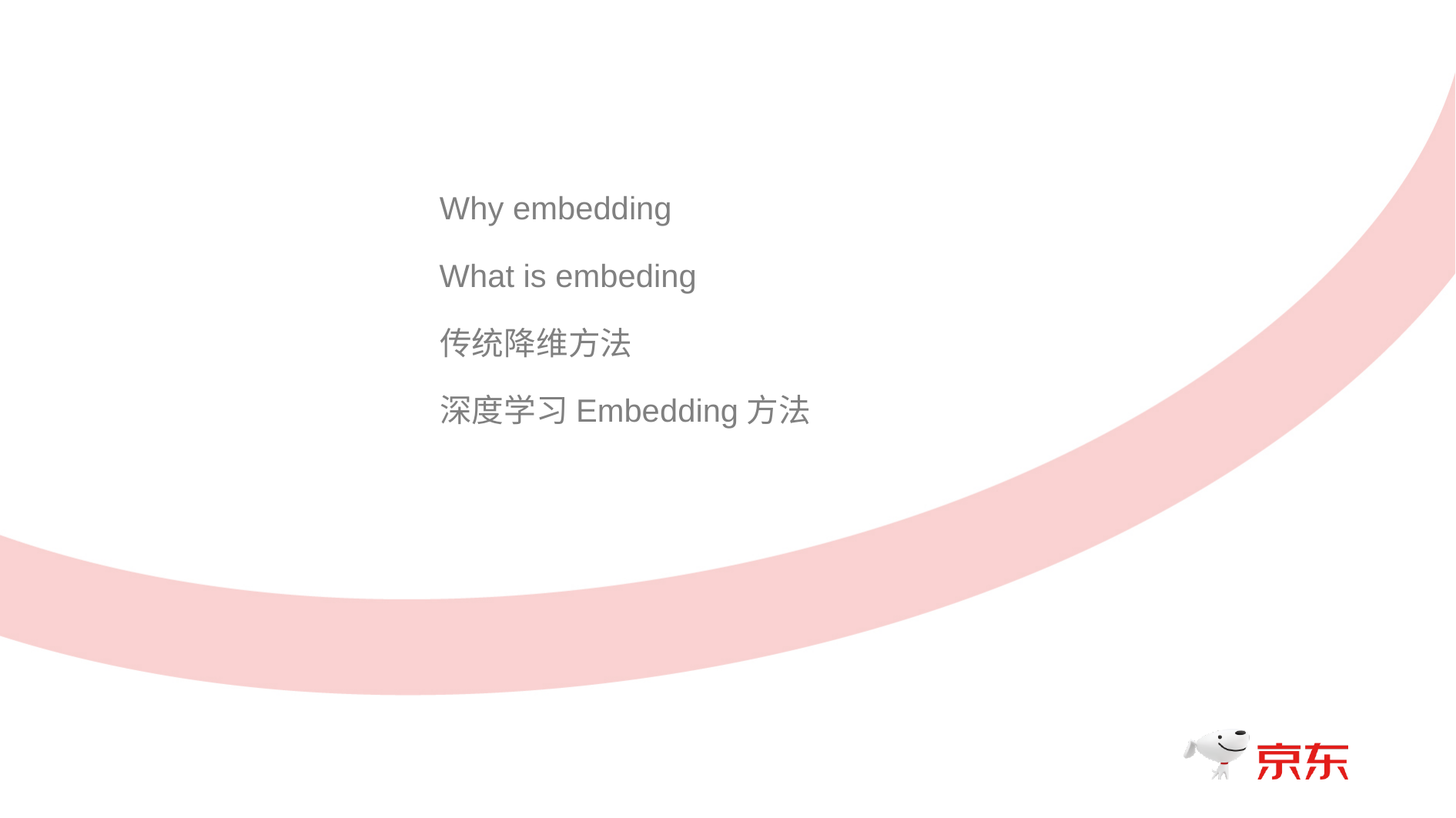

Why embedding

What is embeding

传统降维方法

深度学习Embedding方法